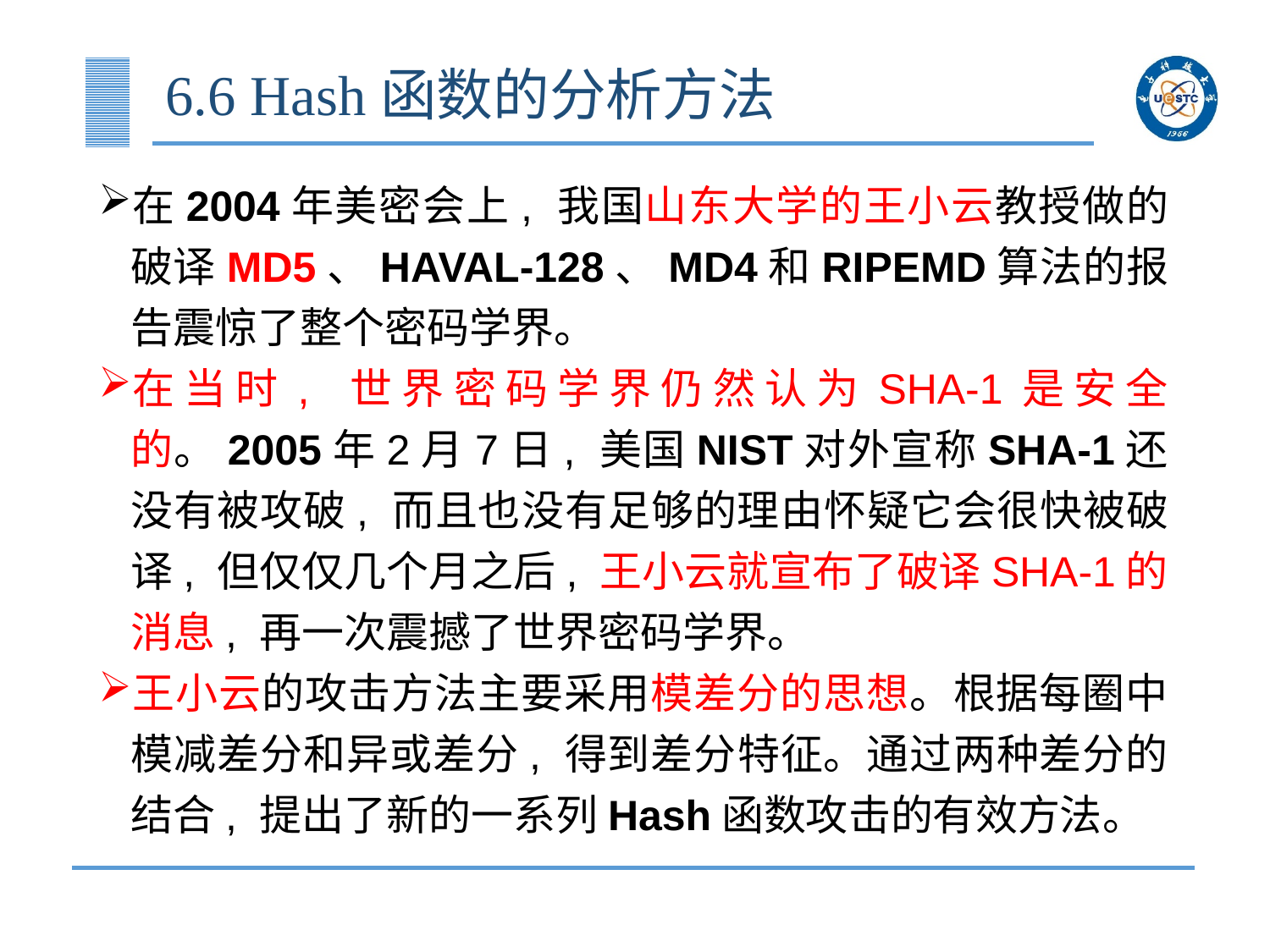

# 6.6 Hash函数的分析方法
在2004年美密会上, 我国山东大学的王小云教授做的破译MD5、HAVAL-128、MD4和RIPEMD算法的报告震惊了整个密码学界。
在当时, 世界密码学界仍然认为SHA-1是安全的。2005年2月7日, 美国NIST对外宣称SHA-1还没有被攻破, 而且也没有足够的理由怀疑它会很快被破译, 但仅仅几个月之后, 王小云就宣布了破译SHA-1的消息, 再一次震撼了世界密码学界。
王小云的攻击方法主要采用模差分的思想。根据每圈中模减差分和异或差分, 得到差分特征。通过两种差分的结合, 提出了新的一系列Hash函数攻击的有效方法。